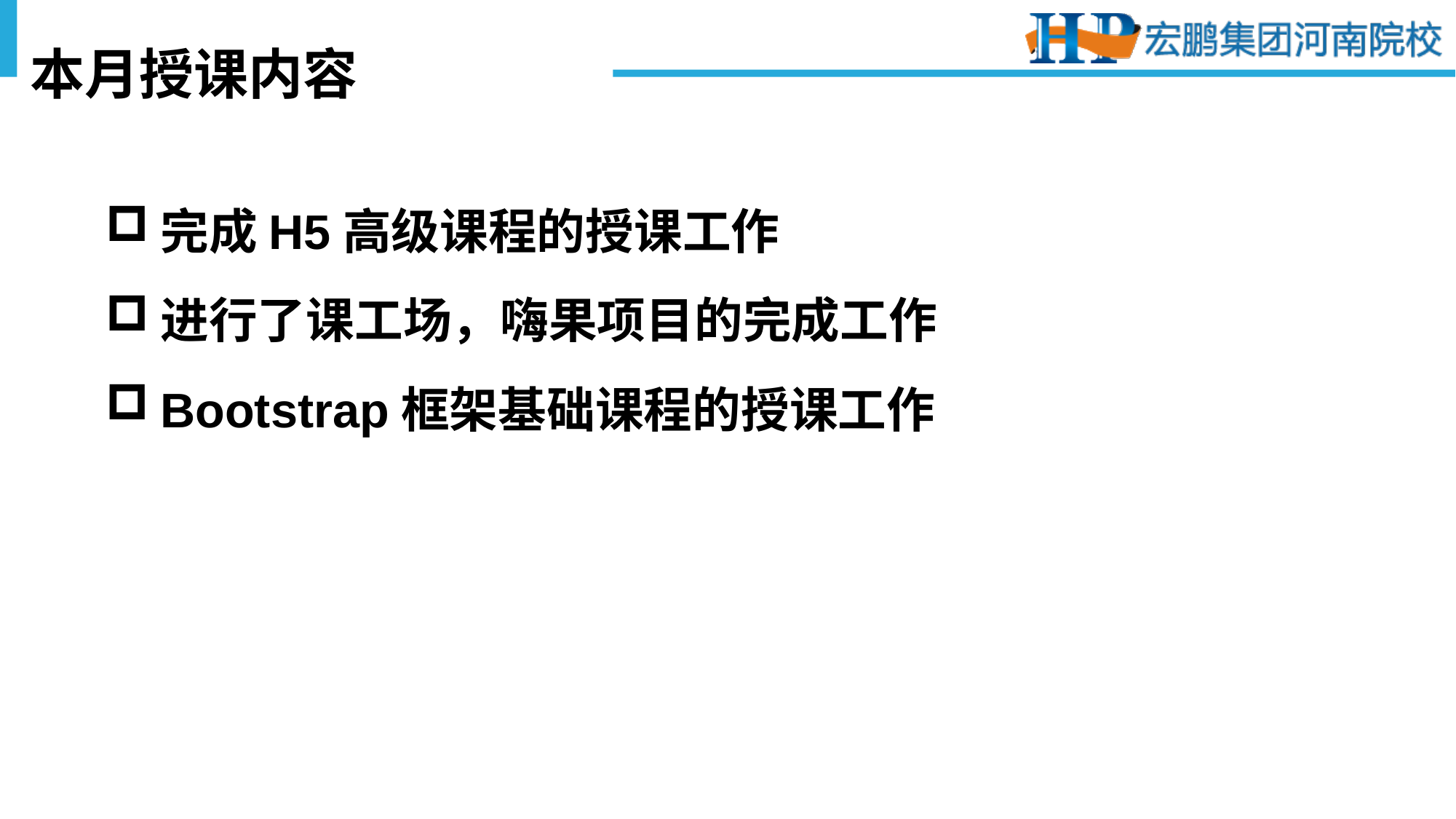

本月授课内容
完成H5高级课程的授课工作
进行了课工场，嗨果项目的完成工作
Bootstrap框架基础课程的授课工作